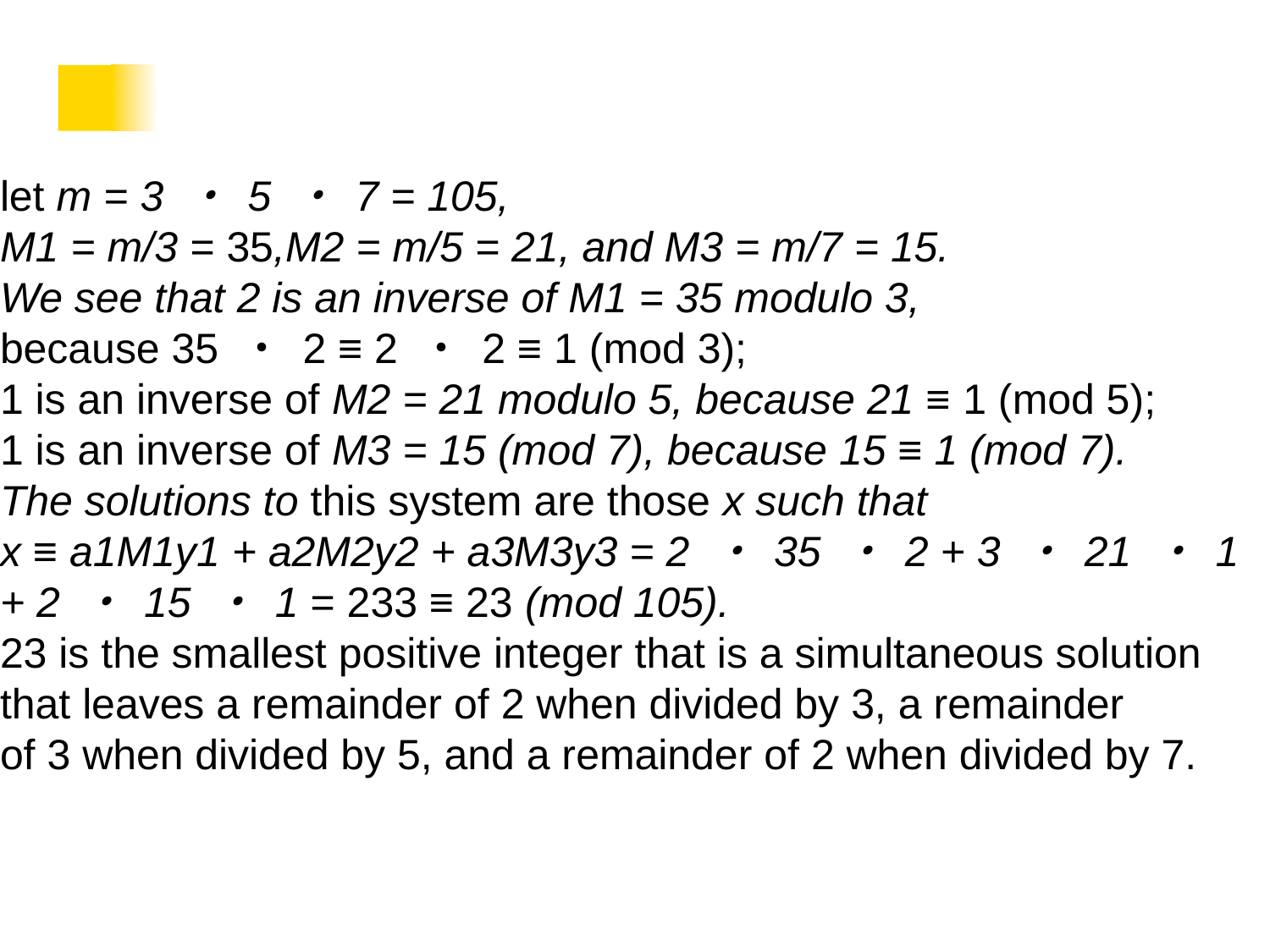

#
let m = 3 ・ 5 ・ 7 = 105,
M1 = m/3 = 35,M2 = m/5 = 21, and M3 = m/7 = 15.
We see that 2 is an inverse of M1 = 35 modulo 3,
because 35 ・ 2 ≡ 2 ・ 2 ≡ 1 (mod 3);
1 is an inverse of M2 = 21 modulo 5, because 21 ≡ 1 (mod 5);
1 is an inverse of M3 = 15 (mod 7), because 15 ≡ 1 (mod 7).
The solutions to this system are those x such that
x ≡ a1M1y1 + a2M2y2 + a3M3y3 = 2 ・ 35 ・ 2 + 3 ・ 21 ・ 1 + 2 ・ 15 ・ 1 = 233 ≡ 23 (mod 105).
23 is the smallest positive integer that is a simultaneous solution
that leaves a remainder of 2 when divided by 3, a remainder
of 3 when divided by 5, and a remainder of 2 when divided by 7.